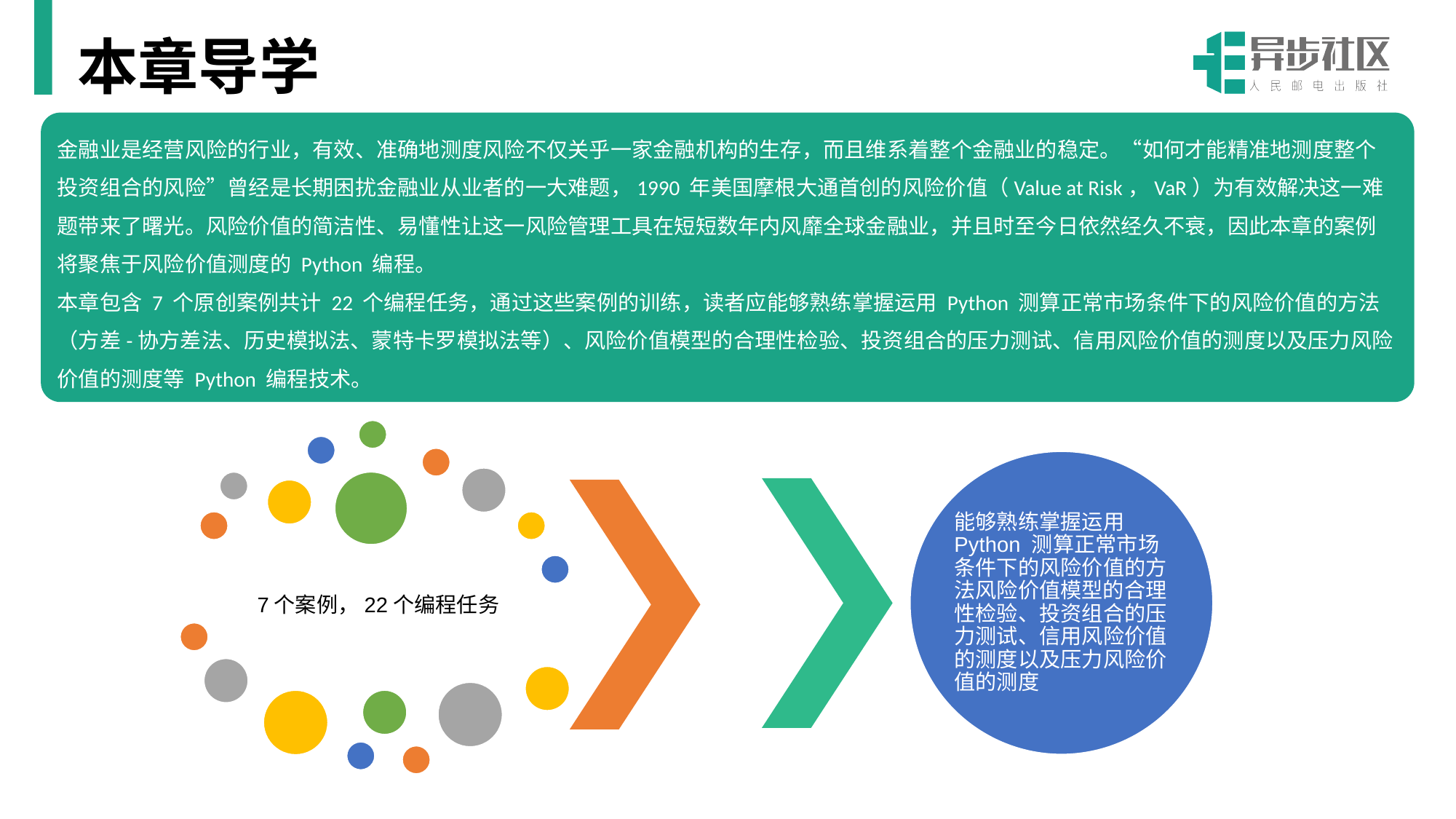

本章导学
金融业是经营风险的行业，有效、准确地测度风险不仅关乎一家金融机构的生存，而且维系着整个金融业的稳定。“如何才能精准地测度整个投资组合的风险”曾经是长期困扰金融业从业者的一大难题，1990 年美国摩根大通首创的风险价值（Value at Risk，VaR）为有效解决这一难题带来了曙光。风险价值的简洁性、易懂性让这一风险管理工具在短短数年内风靡全球金融业，并且时至今日依然经久不衰，因此本章的案例将聚焦于风险价值测度的 Python 编程。
本章包含 7 个原创案例共计 22 个编程任务，通过这些案例的训练，读者应能够熟练掌握运用 Python 测算正常市场条件下的风险价值的方法（方差-协方差法、历史模拟法、蒙特卡罗模拟法等）、风险价值模型的合理性检验、投资组合的压力测试、信用风险价值的测度以及压力风险价值的测度等 Python 编程技术。
7个案例，22个编程任务

能够熟练掌握运用 Python 测算正常市场条件下的风险价值的方法风险价值模型的合理性检验、投资组合的压力测试、信用风险价值的测度以及压力风险价值的测度